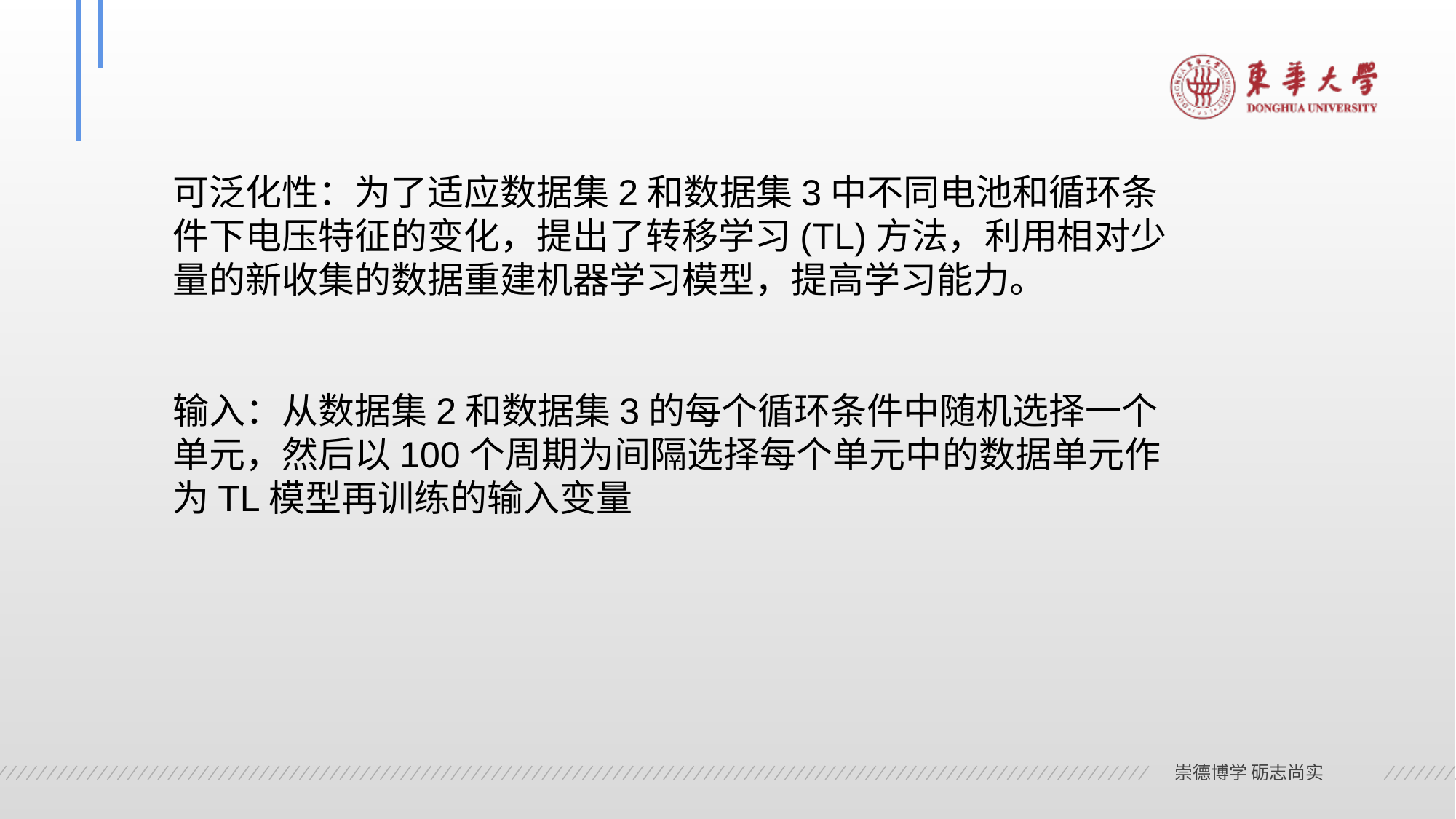

可泛化性：为了适应数据集2和数据集3中不同电池和循环条件下电压特征的变化，提出了转移学习(TL)方法，利用相对少量的新收集的数据重建机器学习模型，提高学习能力。

输入：从数据集2和数据集3的每个循环条件中随机选择一个单元，然后以100个周期为间隔选择每个单元中的数据单元作为TL模型再训练的输入变量